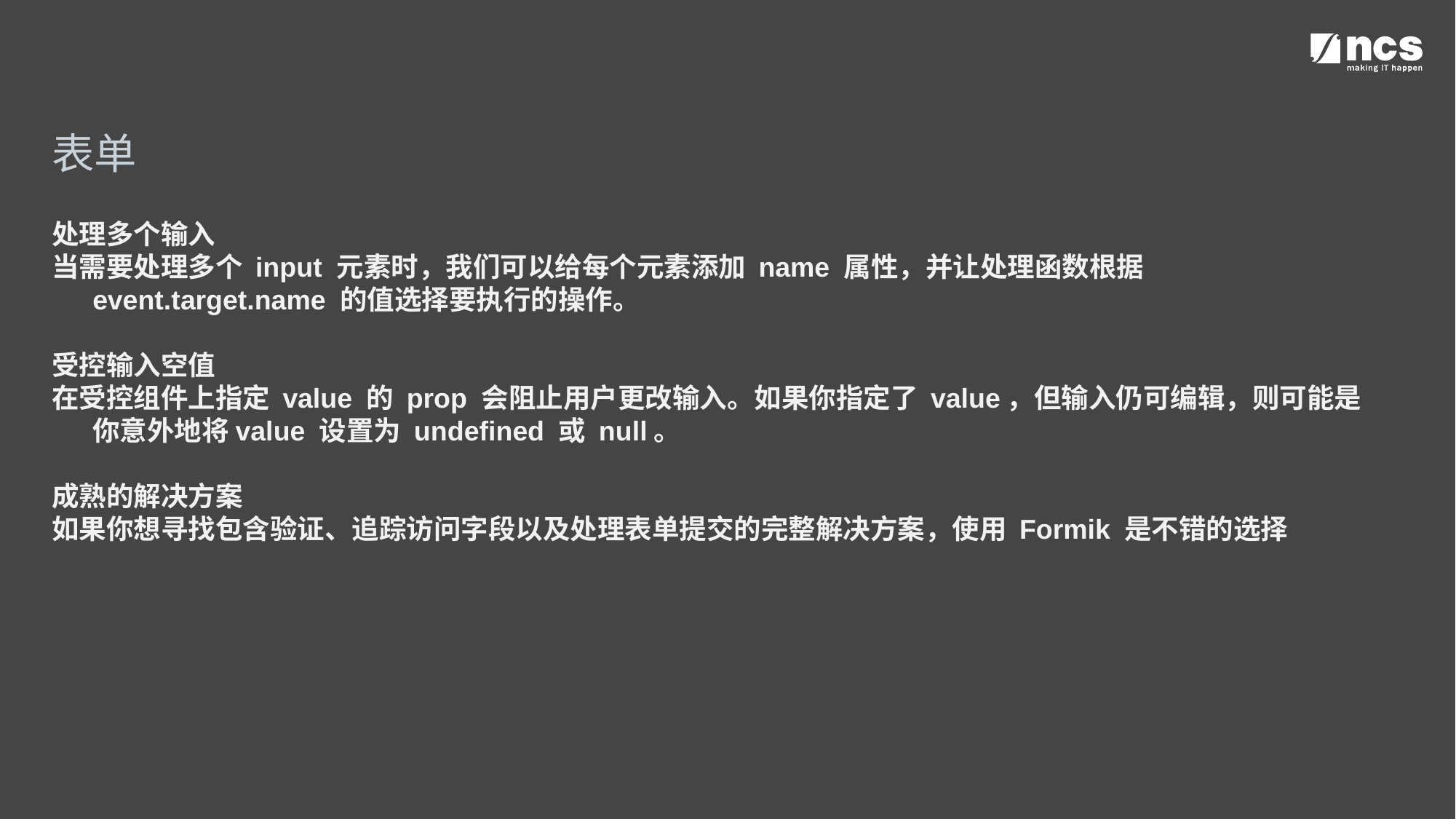

表单
处理多个输入
当需要处理多个 input 元素时，我们可以给每个元素添加 name 属性，并让处理函数根据 event.target.name 的值选择要执行的操作。

受控输入空值
在受控组件上指定 value 的 prop 会阻止用户更改输入。如果你指定了 value，但输入仍可编辑，则可能是你意外地将value 设置为 undefined 或 null。

成熟的解决方案
如果你想寻找包含验证、追踪访问字段以及处理表单提交的完整解决方案，使用 Formik 是不错的选择